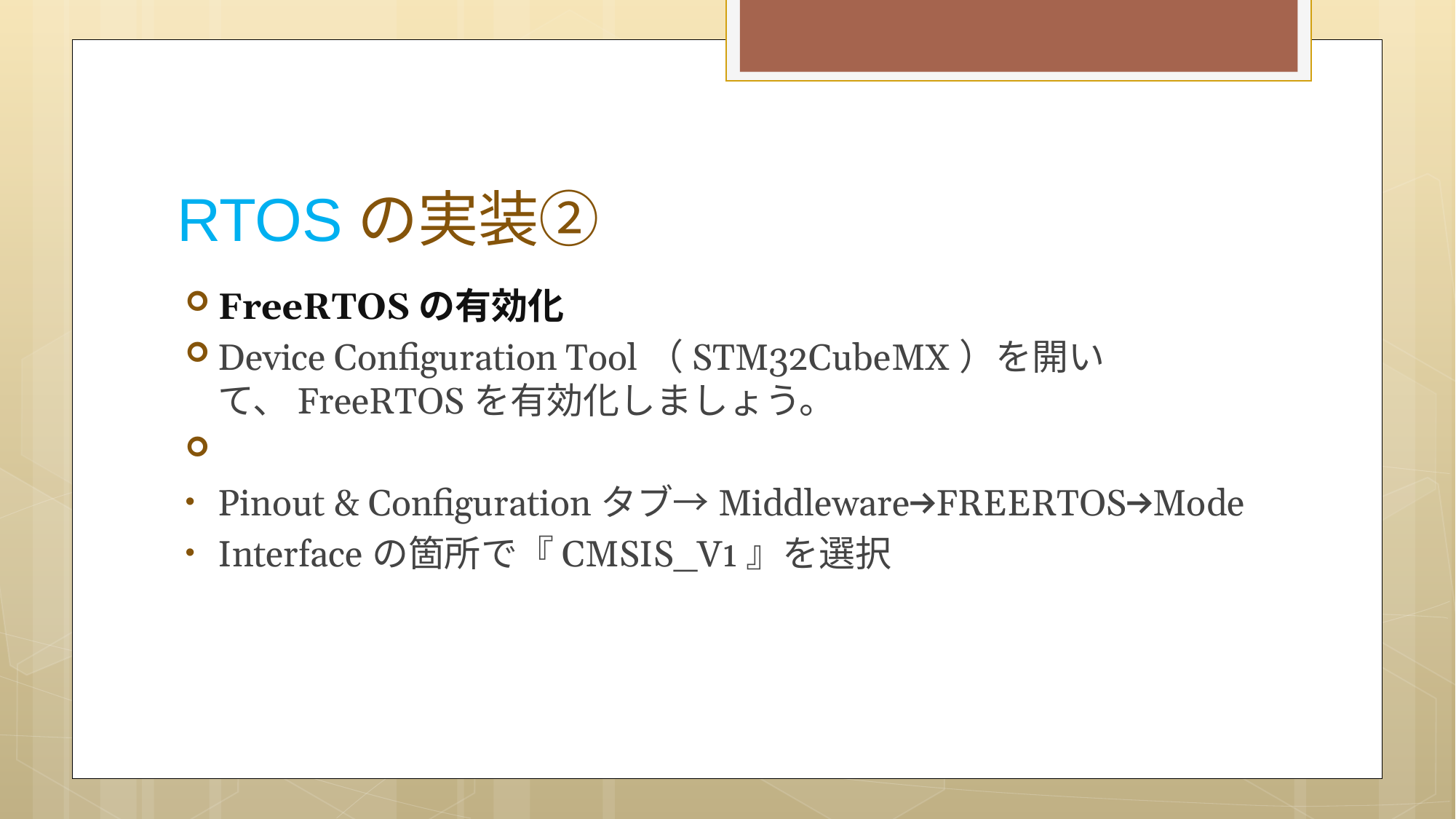

# RTOSの実装➁
FreeRTOSの有効化
Device Configuration Tool（STM32CubeMX）を開いて、FreeRTOSを有効化しましょう。

Pinout & Configurationタブ→Middleware→FREERTOS→Mode
Interfaceの箇所で『CMSIS_V1』を選択